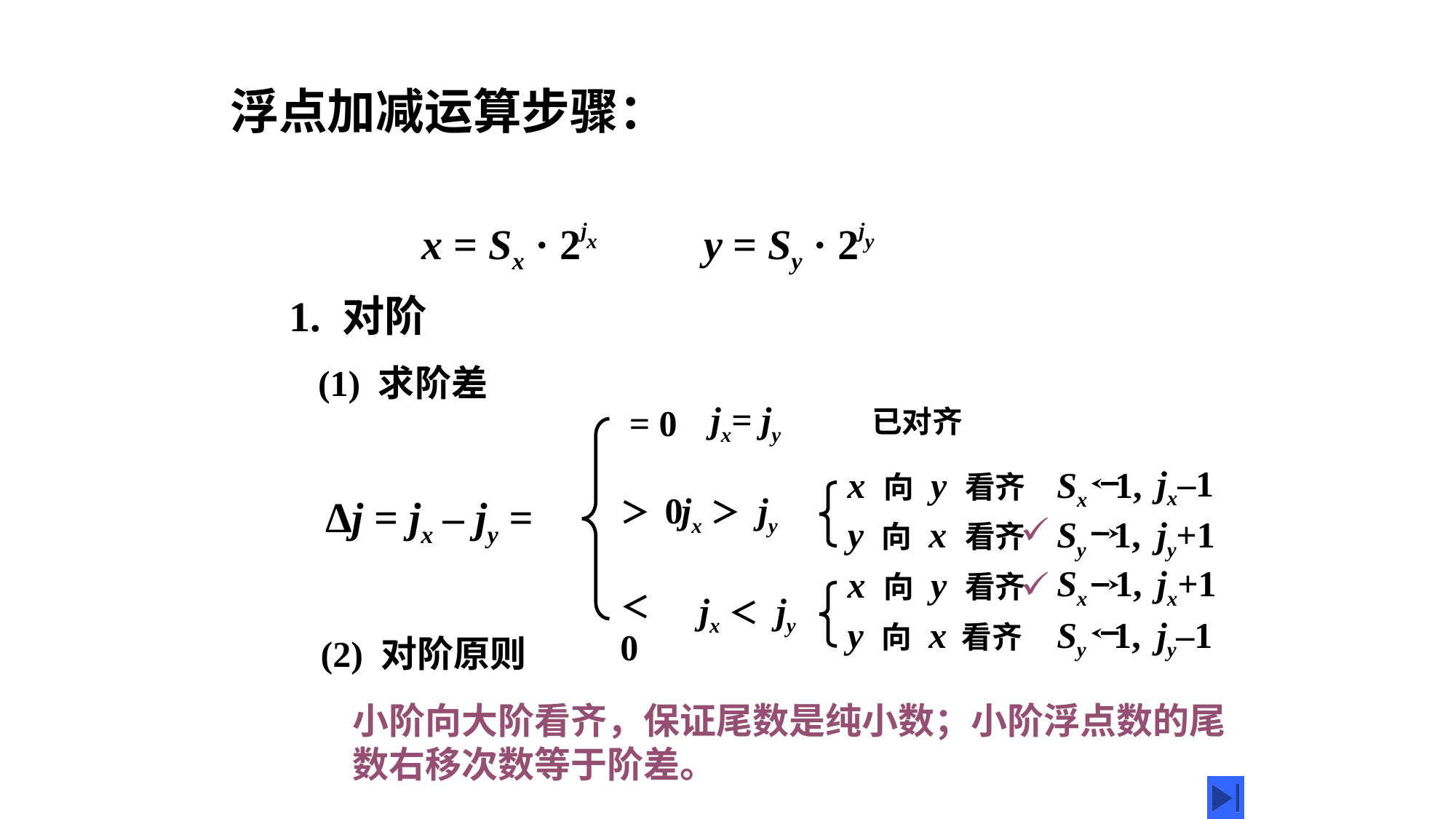

浮点加减运算步骤：
x = Sx · 2jx
y = Sy · 2jy
1. 对阶
(1) 求阶差
jx= jy           已对齐
= 0
＞ 0
＜ 0

jx–1
x 向 y 看齐
Sx   1,

jx＞ jy

Δj = jx – jy =
y 向 x 看齐
Sy   1,

jy+1

Sx   1,

jx+1
x 向 y 看齐

jx＜ jy

y 向 x 看齐
Sy   1,

jy–1
(2) 对阶原则
小阶向大阶看齐，保证尾数是纯小数；小阶浮点数的尾数右移次数等于阶差。